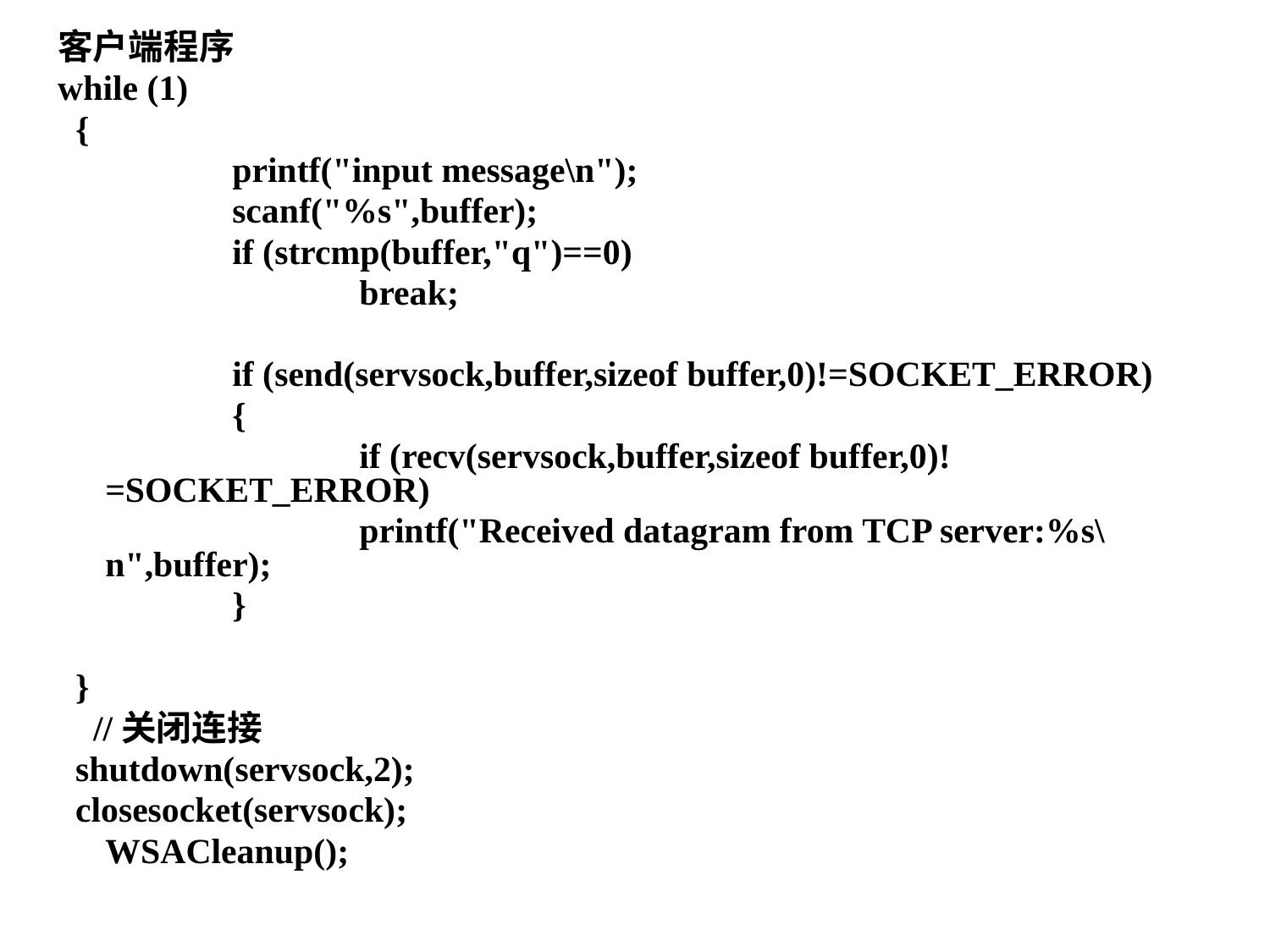

客户端程序
while (1)
  {
  		printf("input message\n");
		scanf("%s",buffer);
		if (strcmp(buffer,"q")==0)
			break;

		if (send(servsock,buffer,sizeof buffer,0)!=SOCKET_ERROR)
		{
			if (recv(servsock,buffer,sizeof buffer,0)!=SOCKET_ERROR)
			printf("Received datagram from TCP server:%s\n",buffer);
		}

  }
    //关闭连接
  shutdown(servsock,2);
  closesocket(servsock);
	WSACleanup();

51/53
2020/10/28